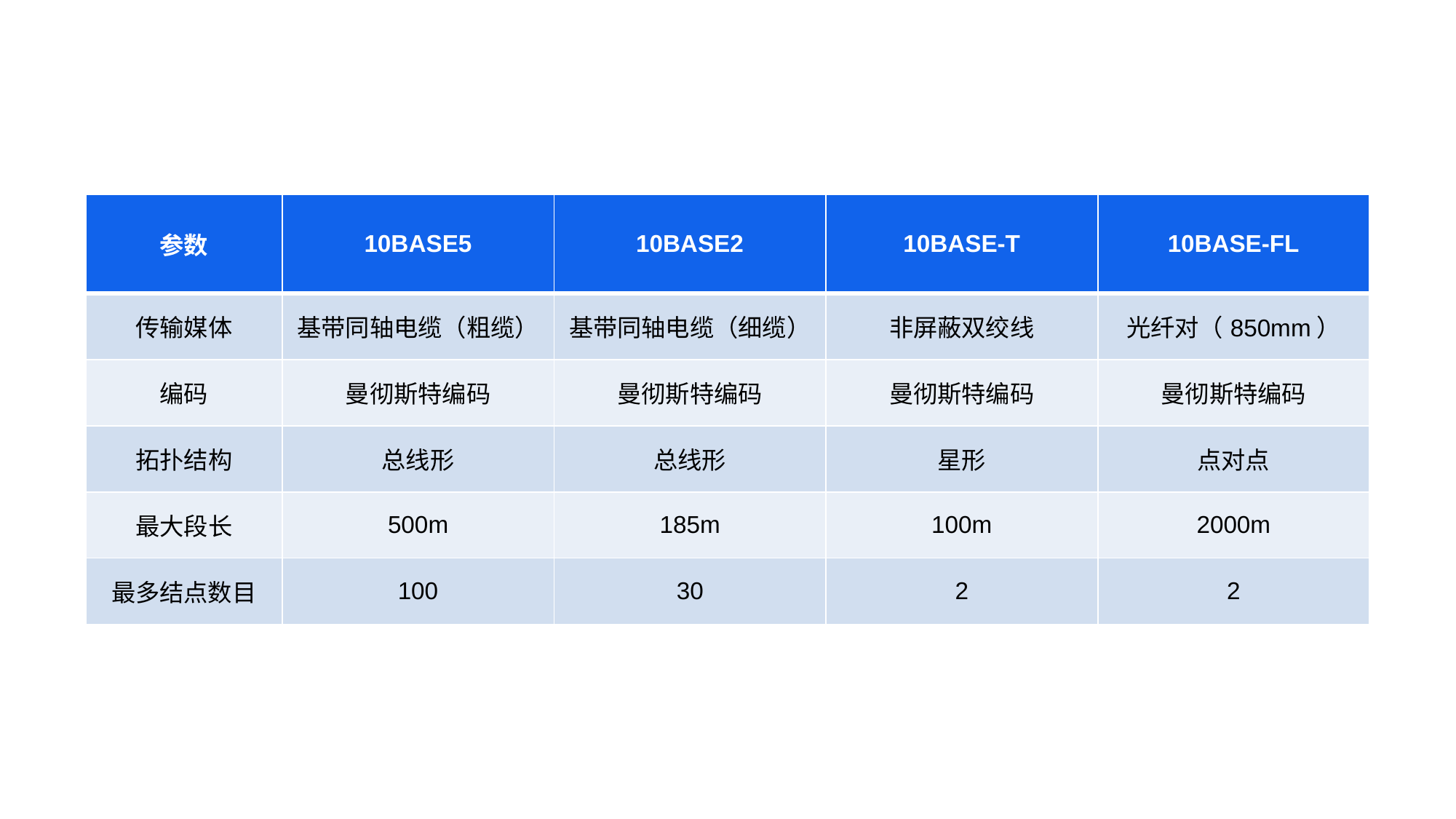

| 参数 | 10BASE5 | 10BASE2 | 10BASE-T | 10BASE-FL |
| --- | --- | --- | --- | --- |
| 传输媒体 | 基带同轴电缆（粗缆） | 基带同轴电缆（细缆） | 非屏蔽双绞线 | 光纤对（850mm） |
| 编码 | 曼彻斯特编码 | 曼彻斯特编码 | 曼彻斯特编码 | 曼彻斯特编码 |
| 拓扑结构 | 总线形 | 总线形 | 星形 | 点对点 |
| 最大段长 | 500m | 185m | 100m | 2000m |
| 最多结点数目 | 100 | 30 | 2 | 2 |